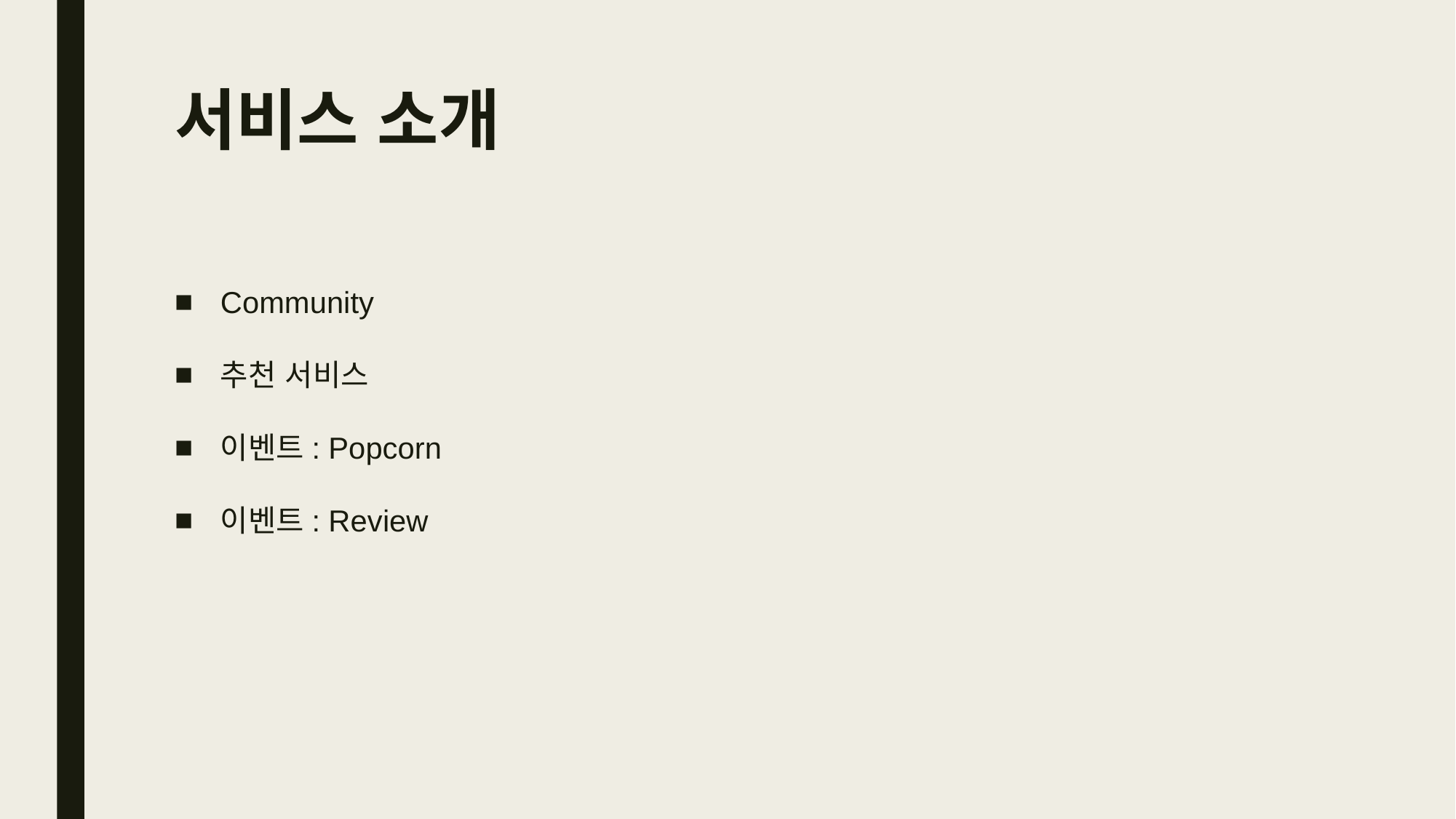

# 서비스 소개
Community
추천 서비스
이벤트: Popcorn
이벤트: Review